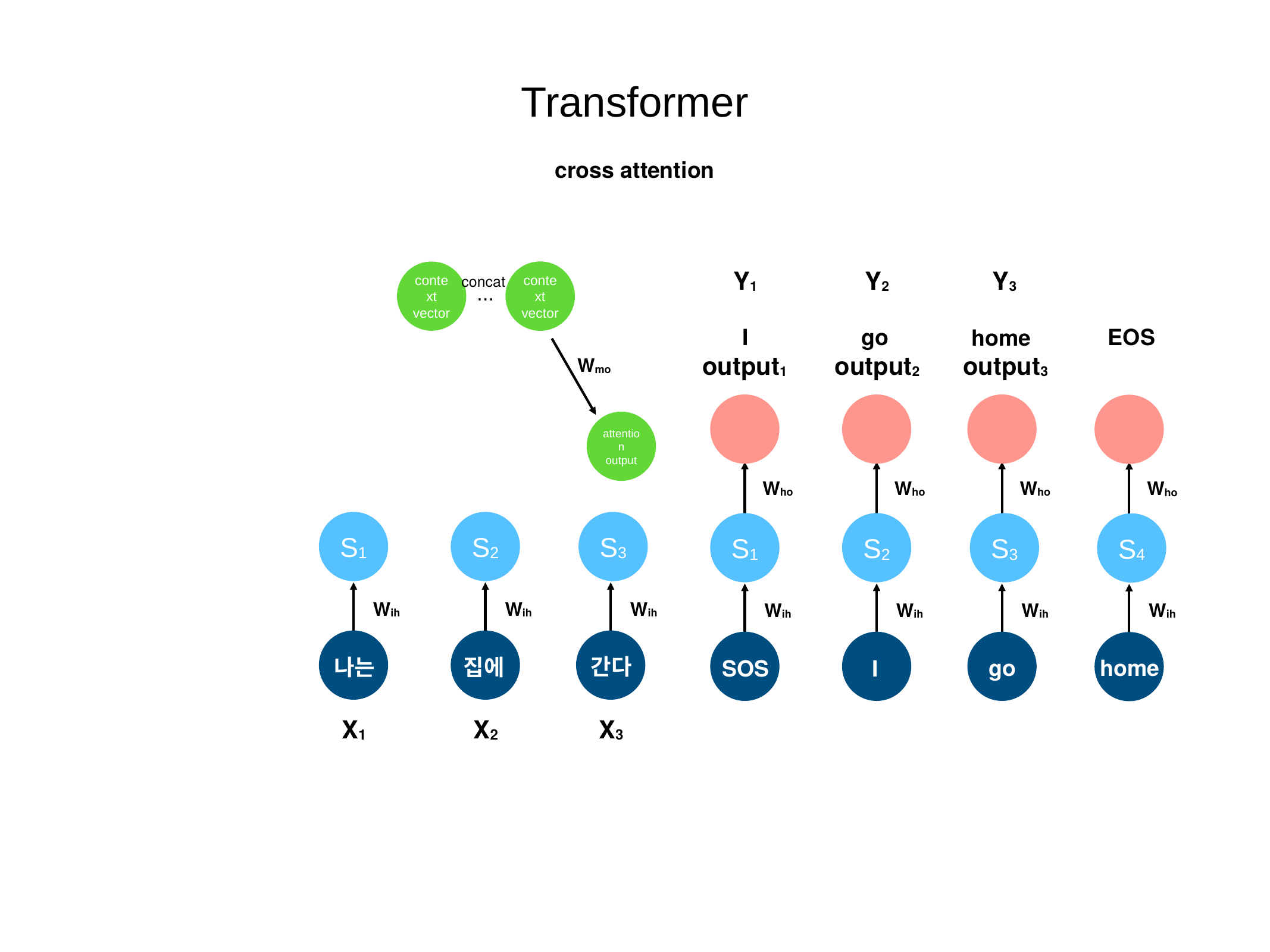

Transformer
cross attention
...
context vector
context vector
context vector
Y1
Y2
Y3
concat
I
go
EOS
home

output1
output2
output3
Wmo

attention output

Who
Who
Who
Who
S1
S2
S3
S1
S2
S3
S4

Wih
Wih
Wih
Wih
Wih
Wih
Wih

간다
go
home
나는
집에
SOS
I
X1
X2
X3